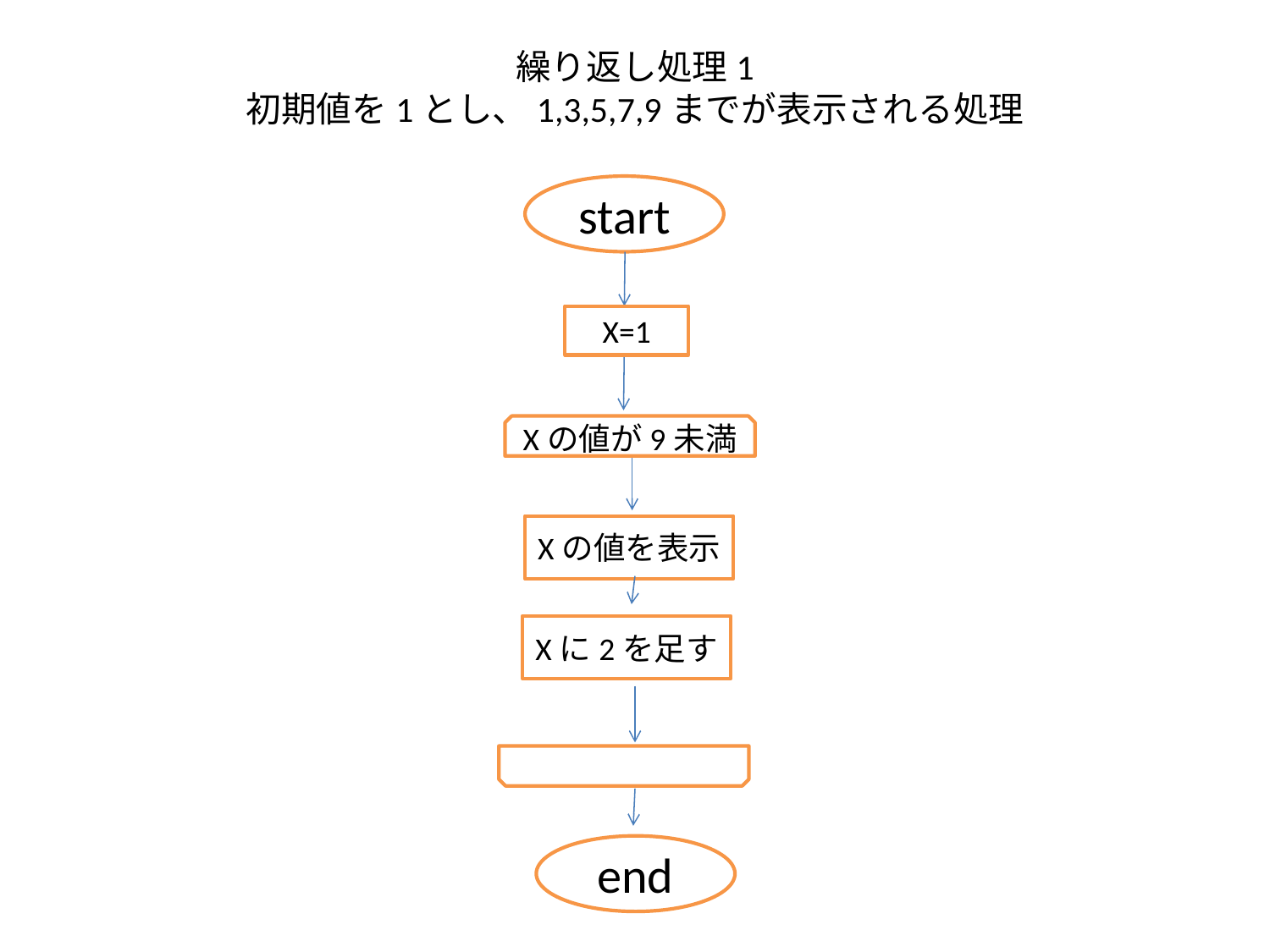

# 繰り返し処理1 初期値を1とし、1,3,5,7,9までが表示される処理
start
X=1
Xの値が9未満
Xの値を表示
Xに2を足す

end